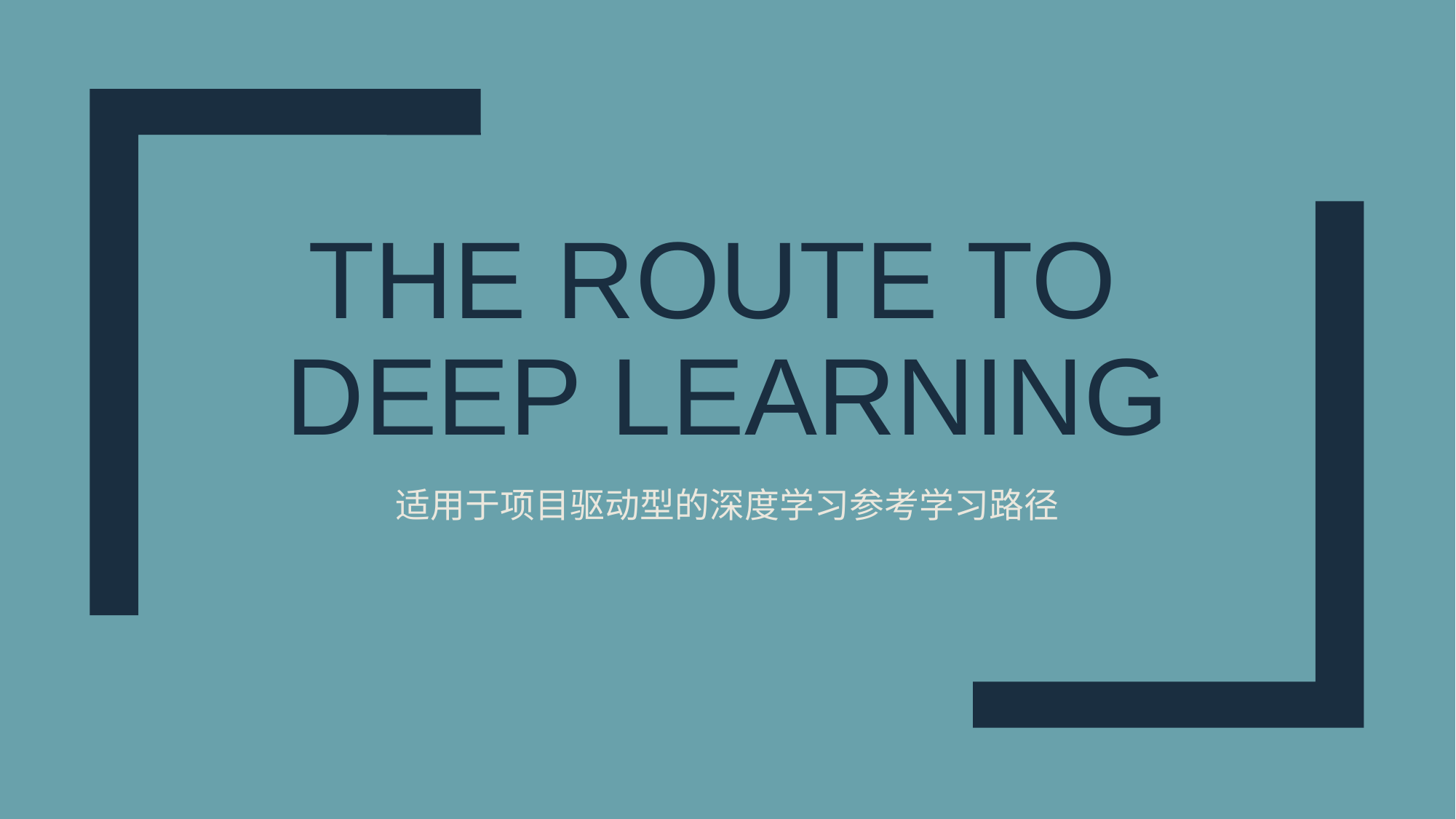

# The route to deep learning
适用于项目驱动型的深度学习参考学习路径